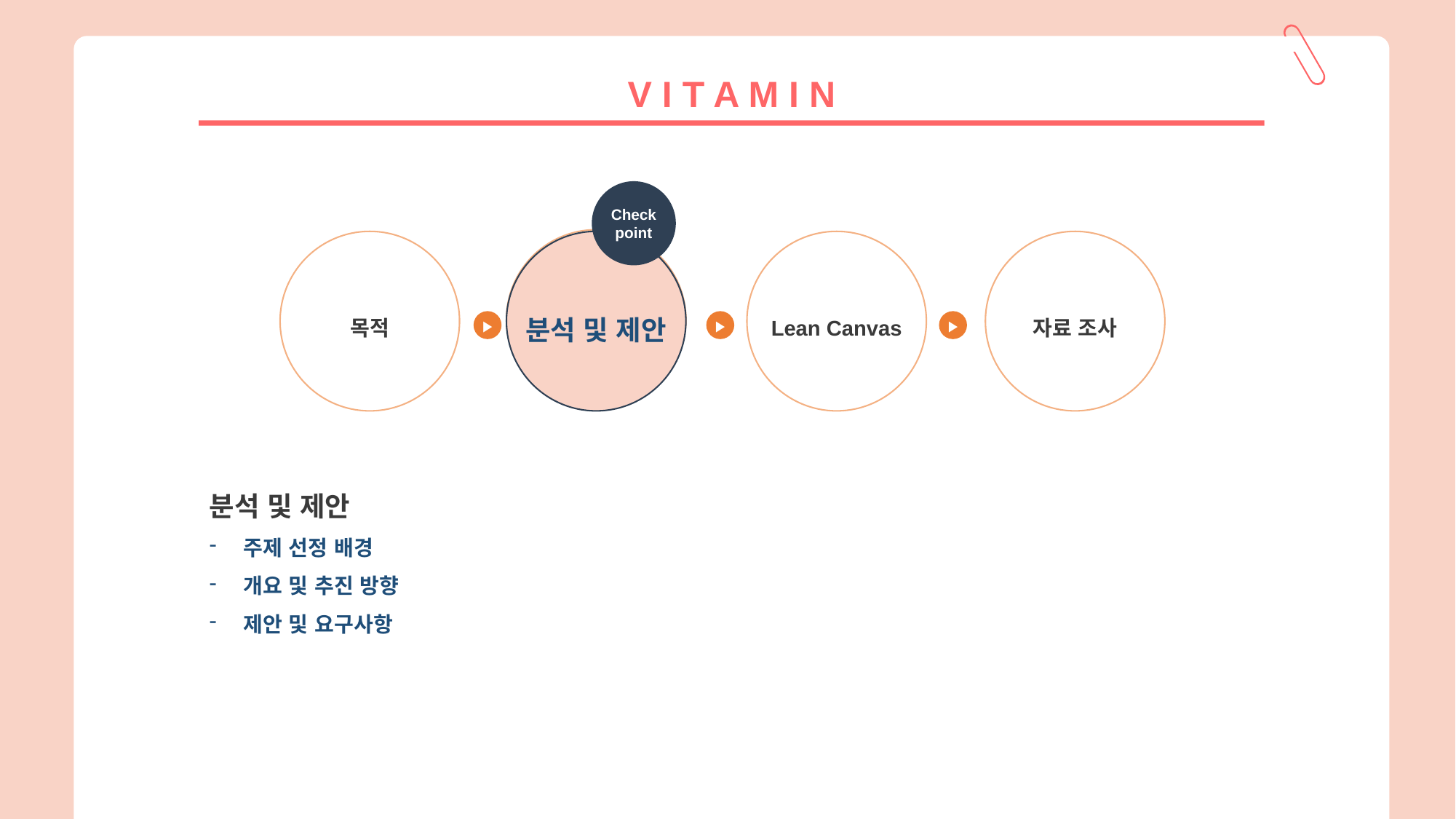

V I T A M I N

Check
point
목적
목적
분석 및 제안
Lean Canvas
자료 조사
▶
▶
▶
분석 및 제안
주제 선정 배경
개요 및 추진 방향
제안 및 요구사항